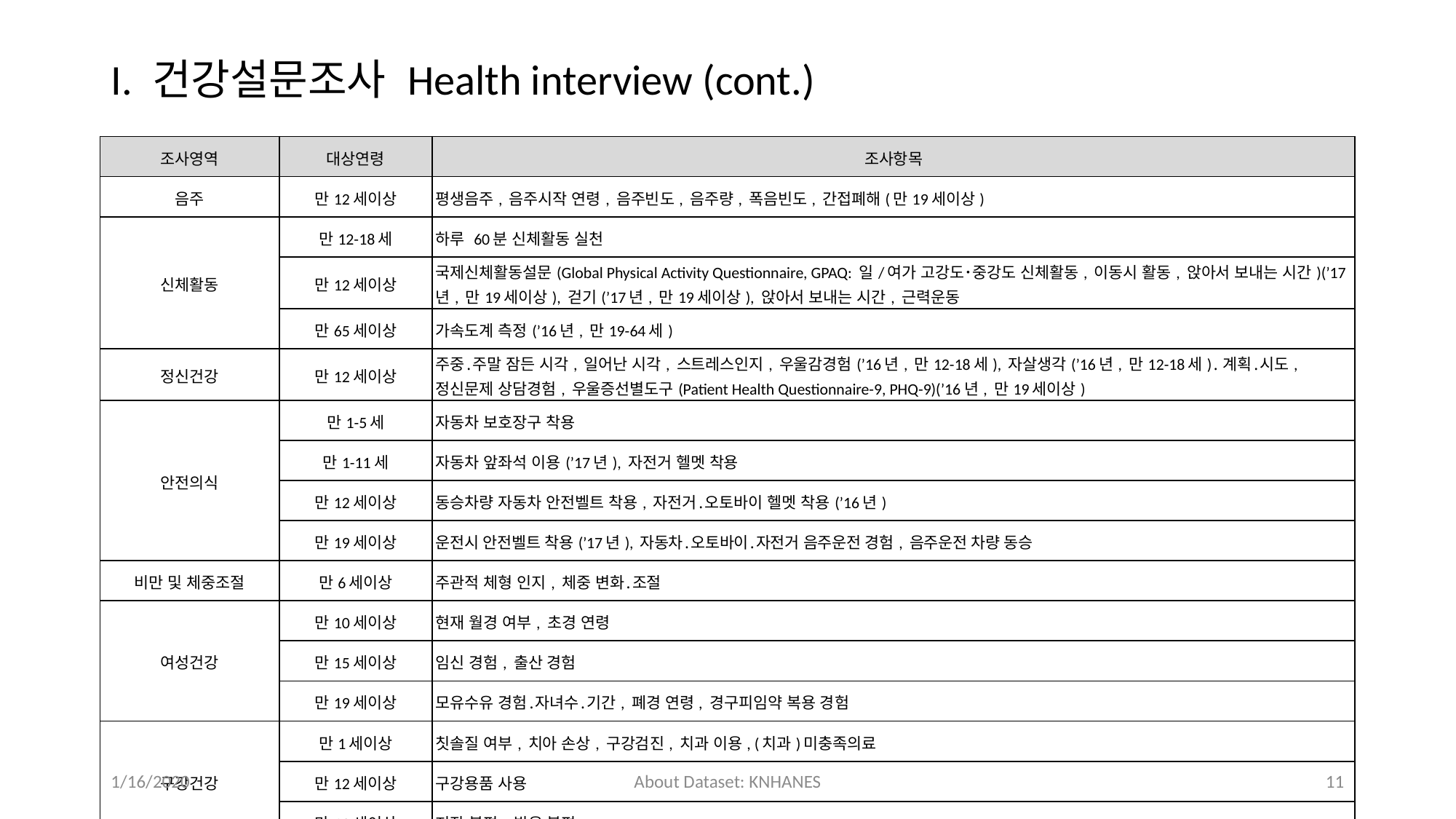

# I. 건강설문조사 Health interview (cont.)
| 조사영역 | 대상연령 | 조사항목 |
| --- | --- | --- |
| 음주 | 만12세이상 | 평생음주, 음주시작 연령, 음주빈도, 음주량, 폭음빈도, 간접폐해(만19세이상) |
| 신체활동 | 만12-18세 | 하루 60분 신체활동 실천 |
|  | 만12세이상 | 국제신체활동설문(Global Physical Activity Questionnaire, GPAQ: 일/여가 고강도･중강도 신체활동, 이동시 활동, 앉아서 보내는 시간)(’17년, 만19세이상), 걷기(’17년, 만19세이상), 앉아서 보내는 시간, 근력운동 |
|  | 만65세이상 | 가속도계 측정(’16년, 만19-64세) |
| 정신건강 | 만12세이상 | 주중․주말 잠든 시각, 일어난 시각, 스트레스인지, 우울감경험(’16년, 만12-18세), 자살생각(’16년, 만12-18세)․계획․시도, 정신문제 상담경험, 우울증선별도구(Patient Health Questionnaire-9, PHQ-9)(’16년, 만19세이상) |
| 안전의식 | 만1-5세 | 자동차 보호장구 착용 |
|  | 만1-11세 | 자동차 앞좌석 이용(’17년), 자전거 헬멧 착용 |
|  | 만12세이상 | 동승차량 자동차 안전벨트 착용, 자전거․오토바이 헬멧 착용(’16년) |
|  | 만19세이상 | 운전시 안전벨트 착용(’17년), 자동차․오토바이․자전거 음주운전 경험, 음주운전 차량 동승 |
| 비만 및 체중조절 | 만6세이상 | 주관적 체형 인지, 체중 변화․조절 |
| 여성건강 | 만10세이상 | 현재 월경 여부, 초경 연령 |
|  | 만15세이상 | 임신 경험, 출산 경험 |
|  | 만19세이상 | 모유수유 경험․자녀수․기간, 폐경 연령, 경구피임약 복용 경험 |
| 구강건강 | 만1세이상 | 칫솔질 여부, 치아 손상, 구강검진, 치과 이용, (치과)미충족의료 |
|  | 만12세이상 | 구강용품 사용 |
|  | 만19세이상 | 저작 불편, 발음 불편 |
1/16/2020
About Dataset: KNHANES
11